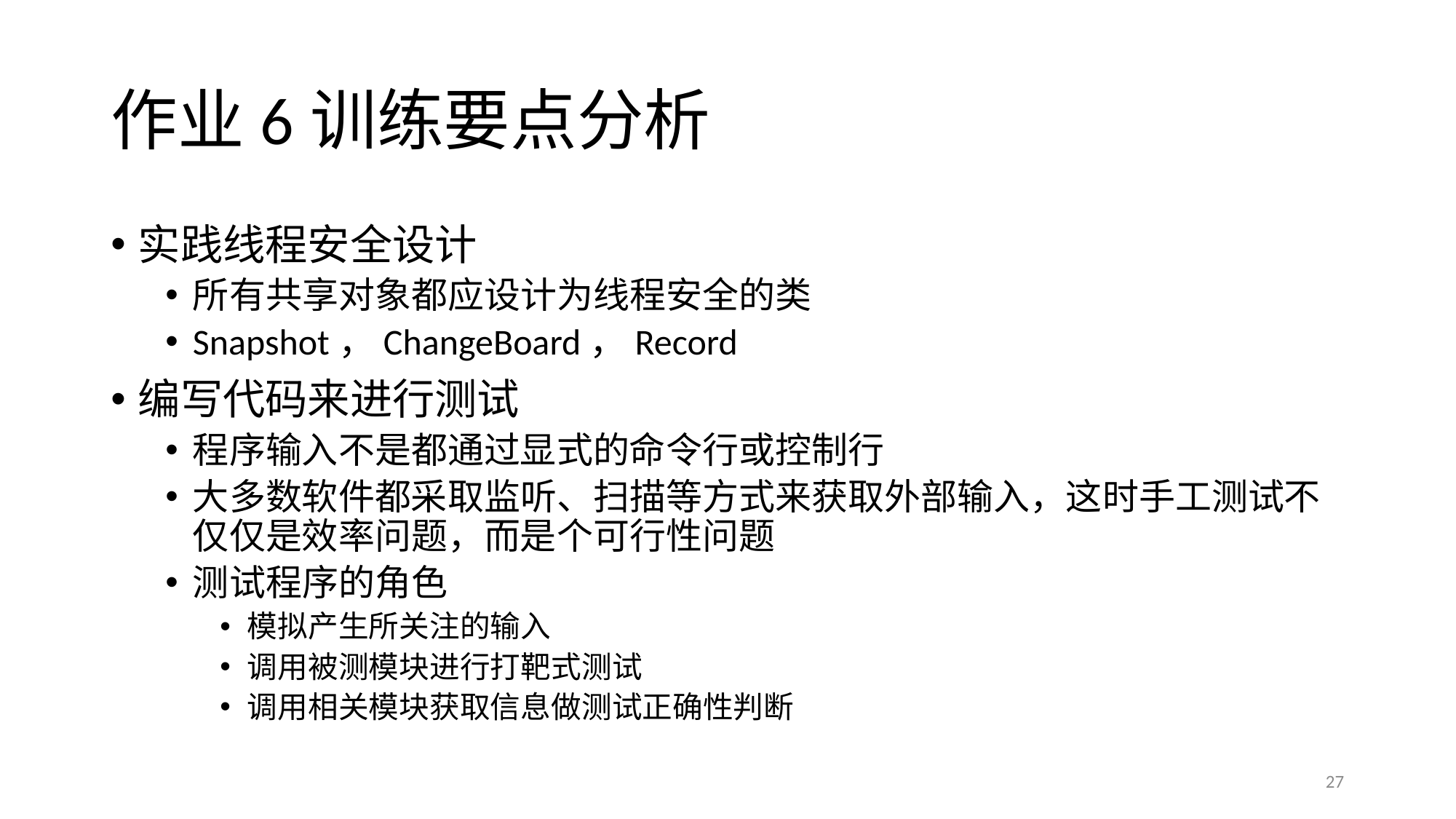

# 作业6训练要点分析
实践线程安全设计
所有共享对象都应设计为线程安全的类
Snapshot，ChangeBoard，Record
编写代码来进行测试
程序输入不是都通过显式的命令行或控制行
大多数软件都采取监听、扫描等方式来获取外部输入，这时手工测试不仅仅是效率问题，而是个可行性问题
测试程序的角色
模拟产生所关注的输入
调用被测模块进行打靶式测试
调用相关模块获取信息做测试正确性判断
27